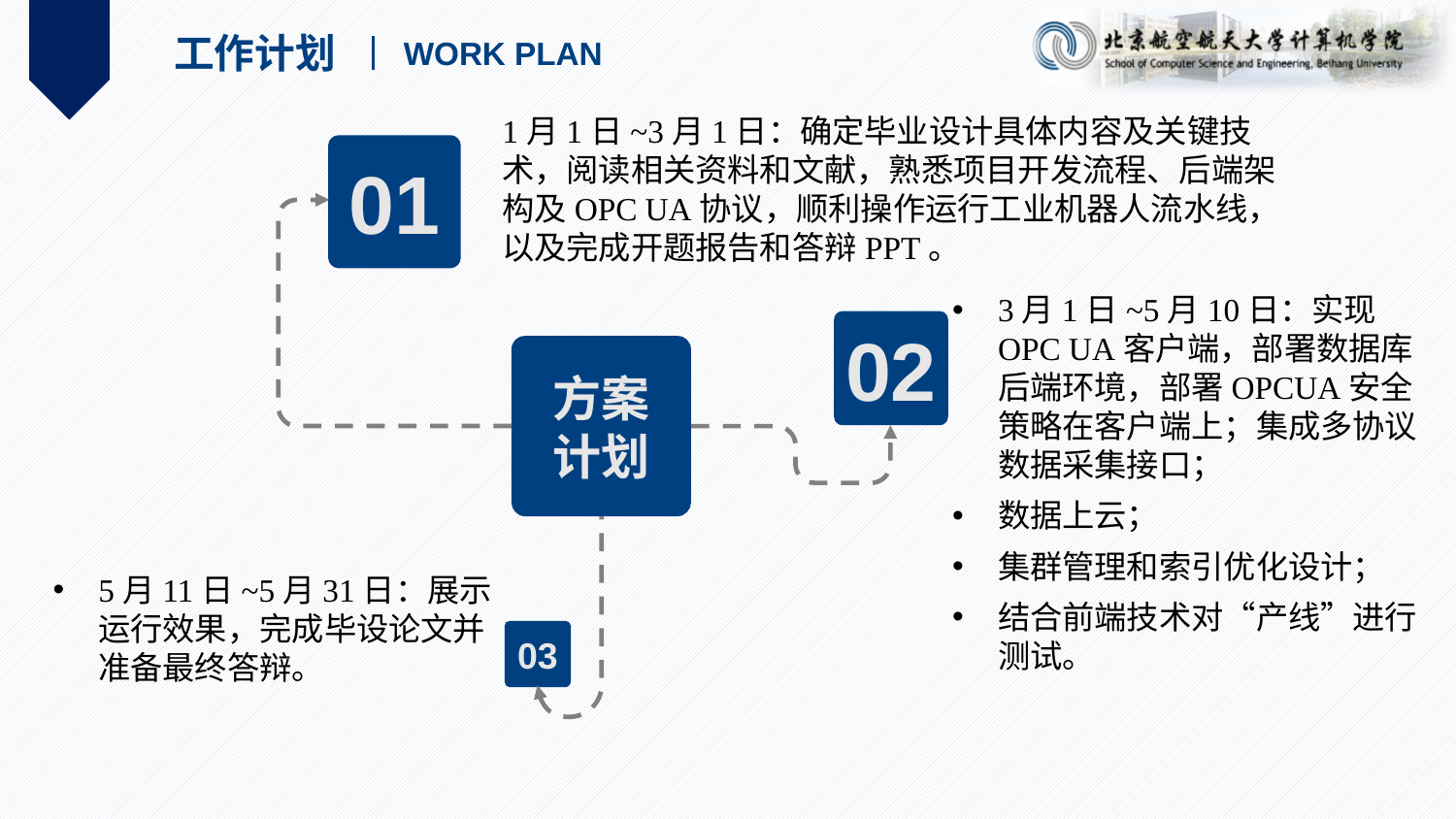

工作计划
WORK PLAN
1月1日~3月1日：确定毕业设计具体内容及关键技术，阅读相关资料和文献，熟悉项目开发流程、后端架构及OPC UA协议，顺利操作运行工业机器人流水线，以及完成开题报告和答辩PPT。
01

3月1日~5月10日：实现OPC UA客户端，部署数据库后端环境，部署OPCUA安全策略在客户端上；集成多协议数据采集接口；
数据上云；
集群管理和索引优化设计；
结合前端技术对“产线”进行测试。
02
方案
计划

5月11日~5月31日：展示运行效果，完成毕设论文并准备最终答辩。
03